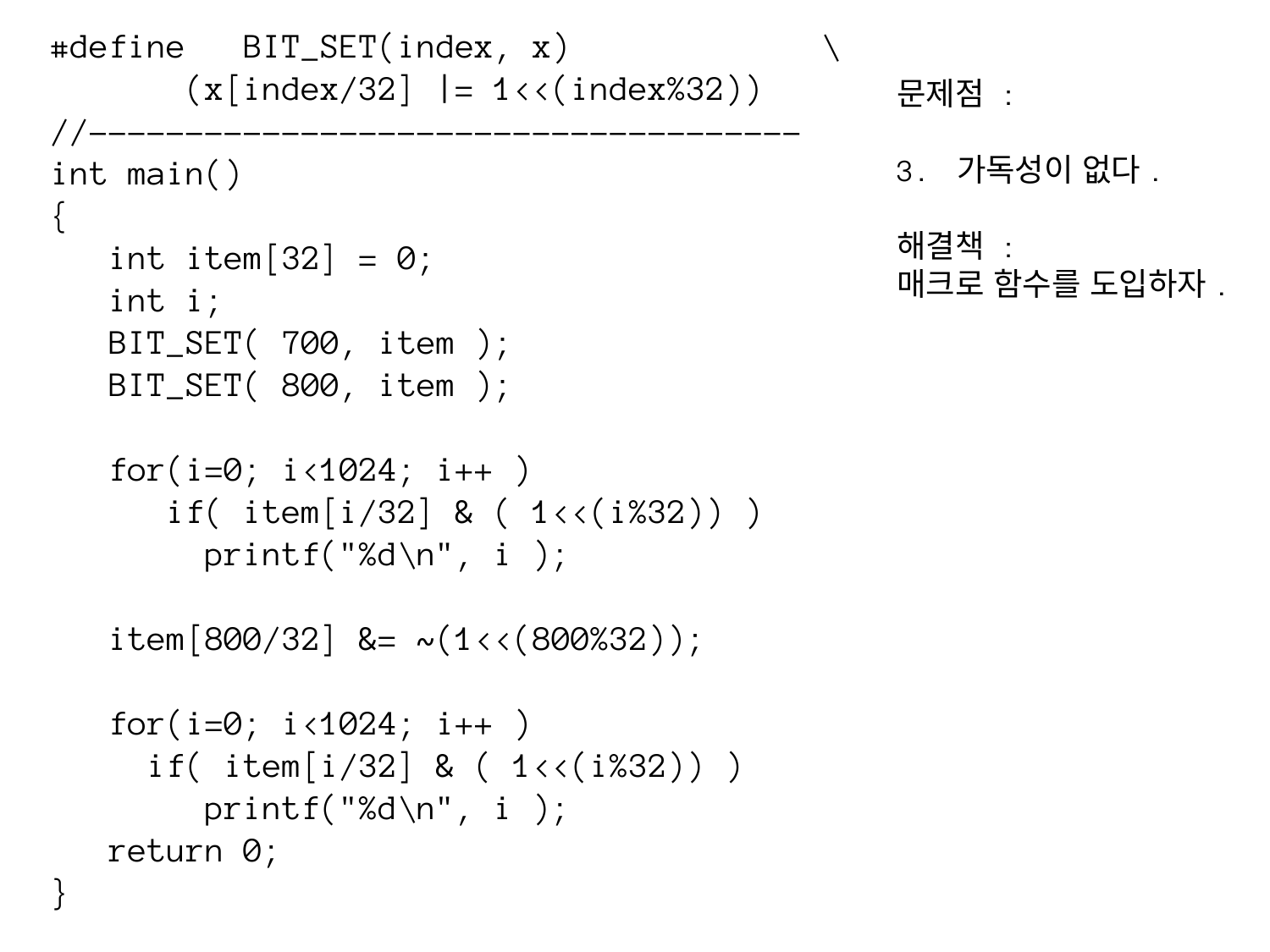

#define   BIT_SET(index, x)             \
       (x[index/32] |= 1<<(index%32))
//-------------------------------------
int main()
{
   int item[32] = 0;
   int i;
   BIT_SET( 700, item );
   BIT_SET( 800, item );

   for(i=0; i<1024; i++ )
      if( item[i/32] & ( 1<<(i%32)) )
        printf("%d\n", i );

   item[800/32] &= ~(1<<(800%32));

   for(i=0; i<1024; i++ )
     if( item[i/32] & ( 1<<(i%32)) )
        printf("%d\n", i );
   return 0;
}
문제점 :

3. 가독성이 없다.

해결책 :
매크로 함수를 도입하자.